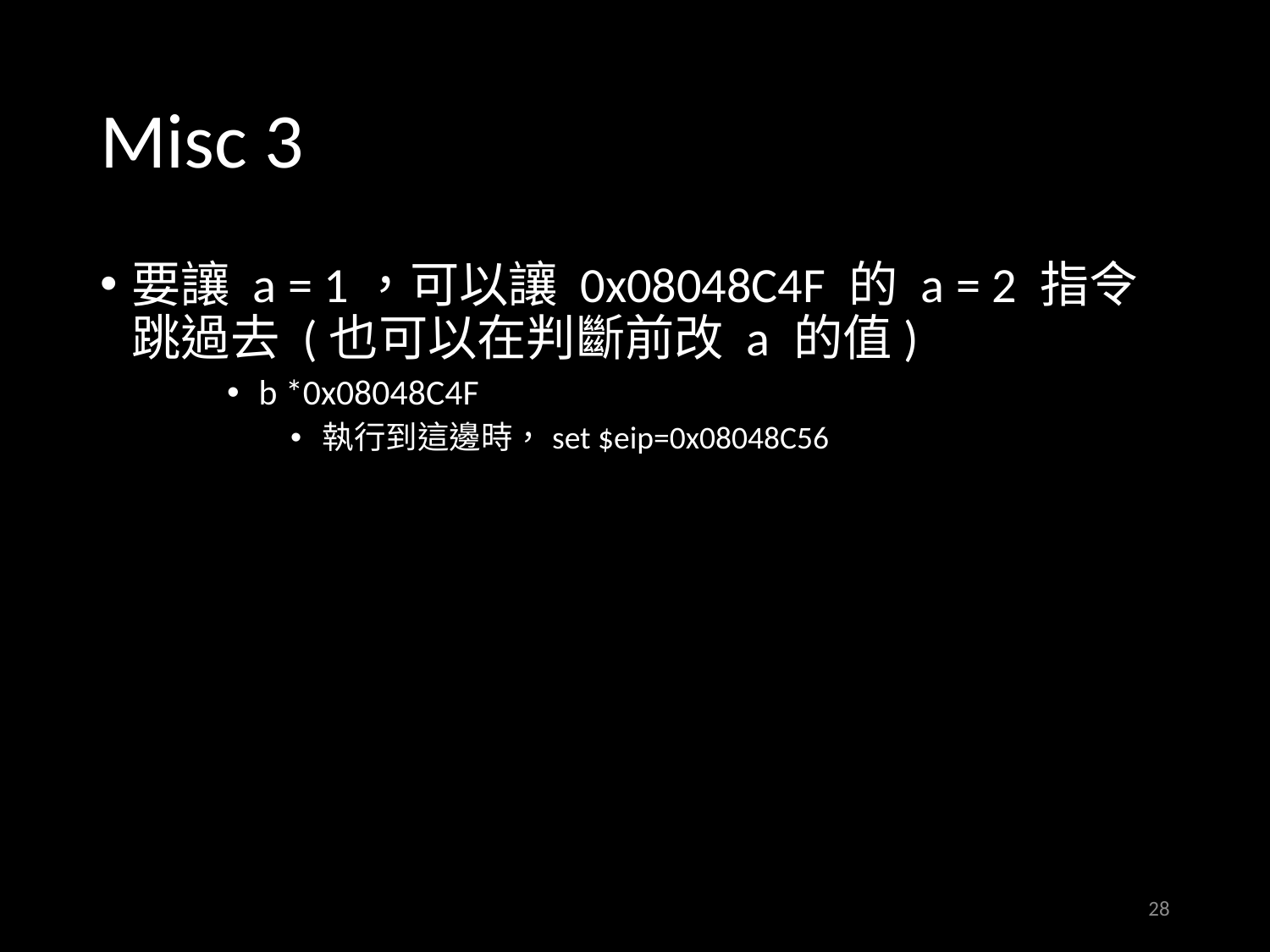

# Misc 3
要讓 a = 1，可以讓 0x08048C4F 的 a = 2 指令跳過去 (也可以在判斷前改 a 的值)
b *0x08048C4F
執行到這邊時，set $eip=0x08048C56
28